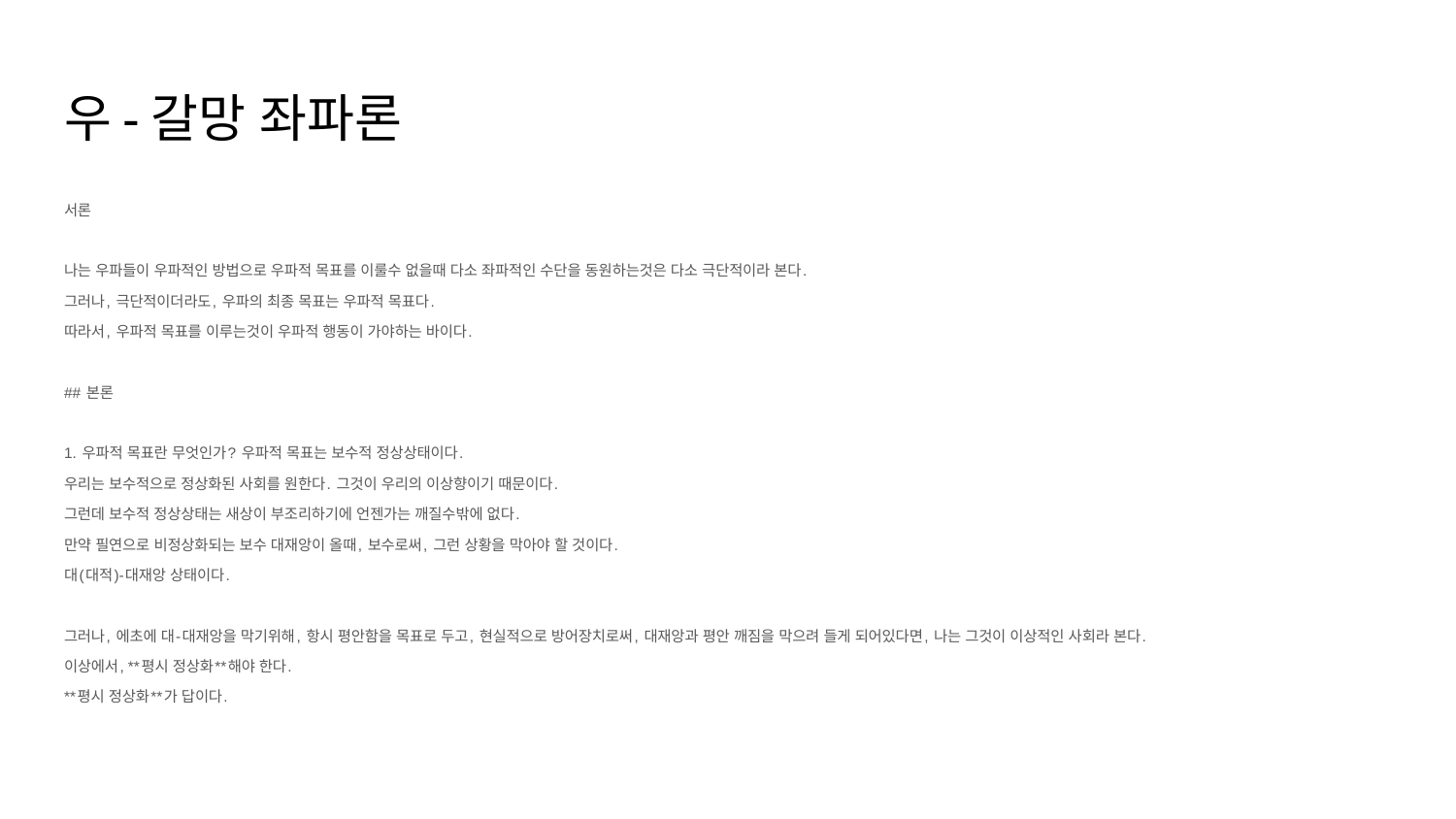

# 우-갈망 좌파론
서론

나는 우파들이 우파적인 방법으로 우파적 목표를 이룰수 없을때 다소 좌파적인 수단을 동원하는것은 다소 극단적이라 본다.
그러나, 극단적이더라도, 우파의 최종 목표는 우파적 목표다.
따라서, 우파적 목표를 이루는것이 우파적 행동이 가야하는 바이다.

## 본론

1. 우파적 목표란 무엇인가? 우파적 목표는 보수적 정상상태이다.
우리는 보수적으로 정상화된 사회를 원한다. 그것이 우리의 이상향이기 때문이다.
그런데 보수적 정상상태는 새상이 부조리하기에 언젠가는 깨질수밖에 없다.
만약 필연으로 비정상화되는 보수 대재앙이 올때, 보수로써, 그런 상황을 막아야 할 것이다.
대(대적)-대재앙 상태이다.

그러나, 에초에 대-대재앙을 막기위해, 항시 평안함을 목표로 두고, 현실적으로 방어장치로써, 대재앙과 평안 깨짐을 막으려 들게 되어있다면, 나는 그것이 이상적인 사회라 본다.
이상에서, **평시 정상화**해야 한다.
**평시 정상화**가 답이다.